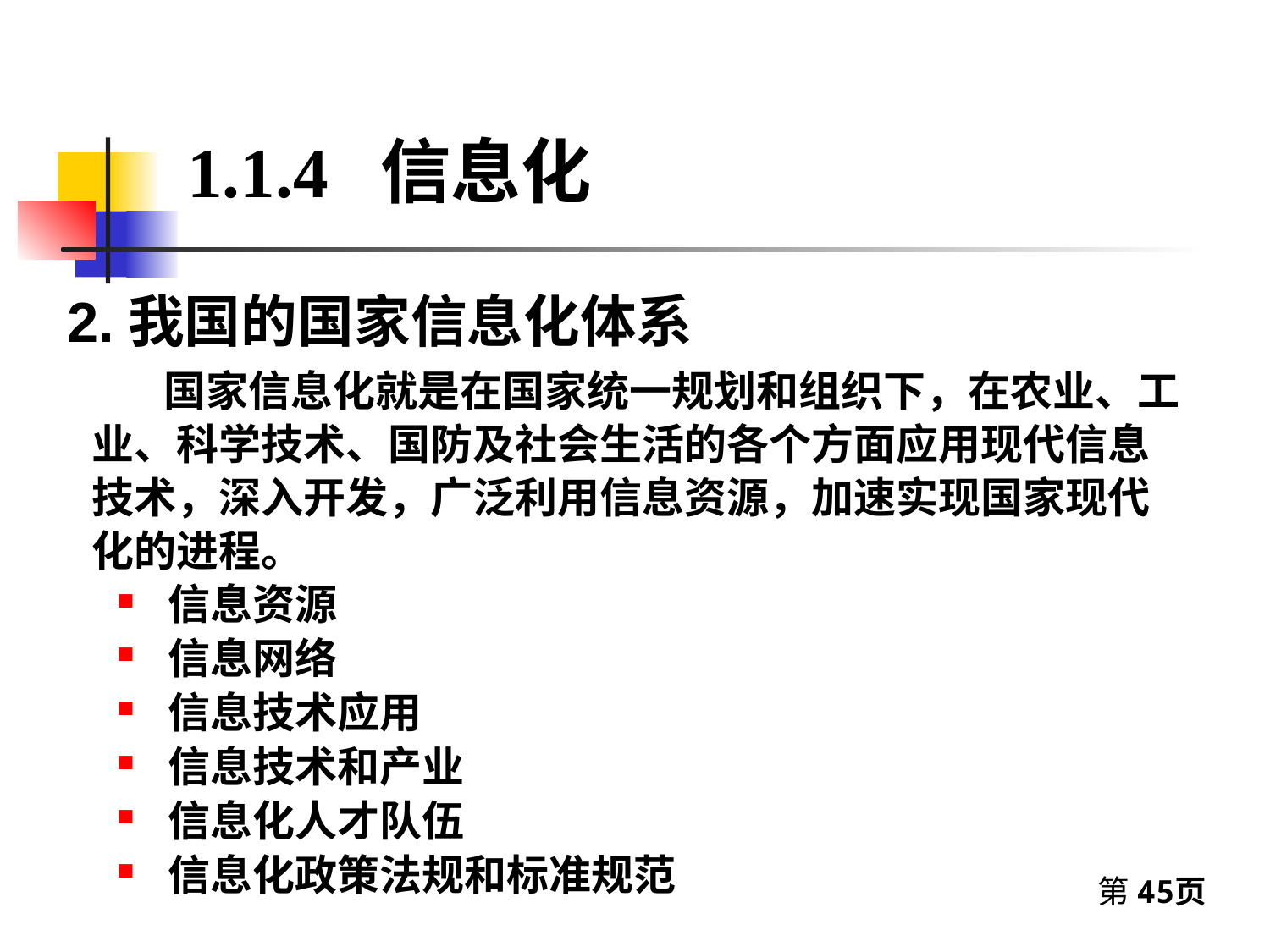

1.1.4  信息化
2.我国的国家信息化体系
         国家信息化就是在国家统一规划和组织下，在农业、工业、科学技术、国防及社会生活的各个方面应用现代信息技术，深入开发，广泛利用信息资源，加速实现国家现代化的进程。
信息资源
信息网络
信息技术应用
信息技术和产业
信息化人才队伍
信息化政策法规和标准规范